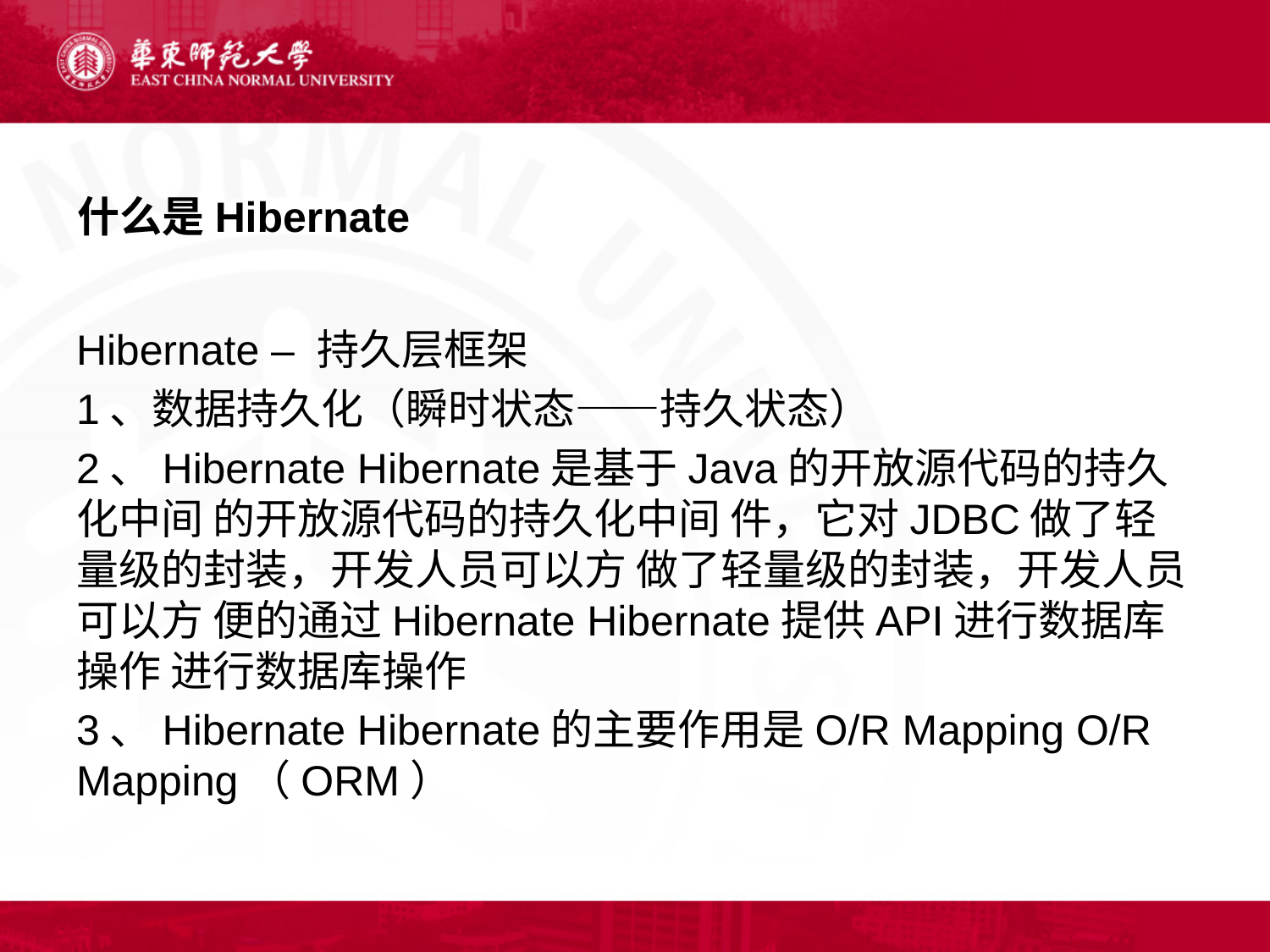

# 什么是Hibernate
Hibernate – 持久层框架
1、数据持久化（瞬时状态——持久状态）
2、Hibernate Hibernate是基于Java的开放源代码的持久化中间 的开放源代码的持久化中间 件，它对JDBC做了轻量级的封装，开发人员可以方 做了轻量级的封装，开发人员可以方 便的通过Hibernate Hibernate提供API进行数据库操作 进行数据库操作
3、Hibernate Hibernate的主要作用是O/R Mapping O/R Mapping（ORM）